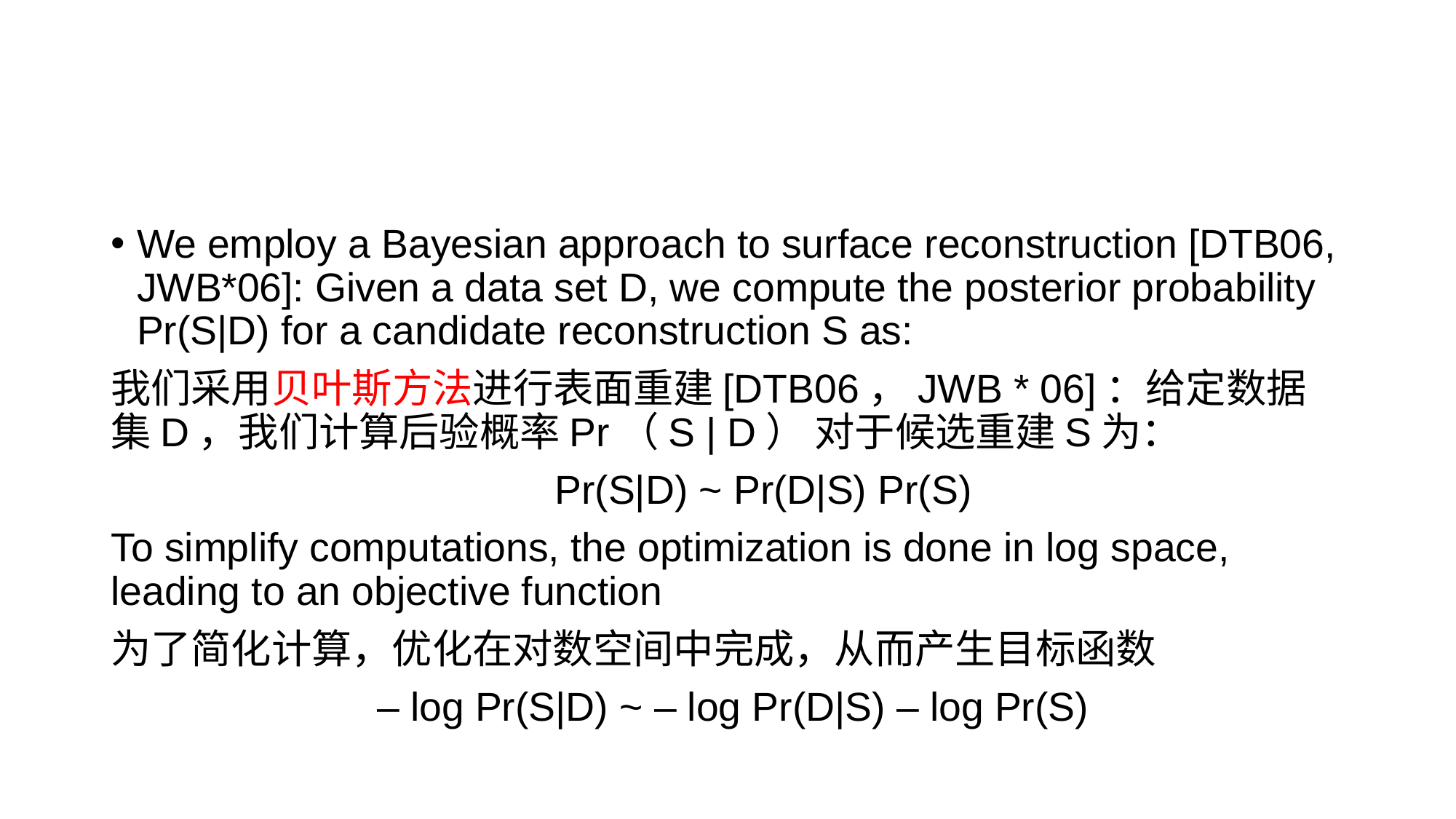

#
We employ a Bayesian approach to surface reconstruction [DTB06, JWB*06]: Given a data set D, we compute the posterior probability Pr(S|D) for a candidate reconstruction S as:
我们采用贝叶斯方法进行表面重建[DTB06，JWB * 06]：给定数据集D，我们计算后验概率Pr（S | D） 对于候选重建S为：
                                        Pr(S|D) ~ Pr(D|S) Pr(S)
To simplify computations, the optimization is done in log space, leading to an objective function
为了简化计算，优化在对数空间中完成，从而产生目标函数
 – log Pr(S|D) ~ – log Pr(D|S) – log Pr(S)